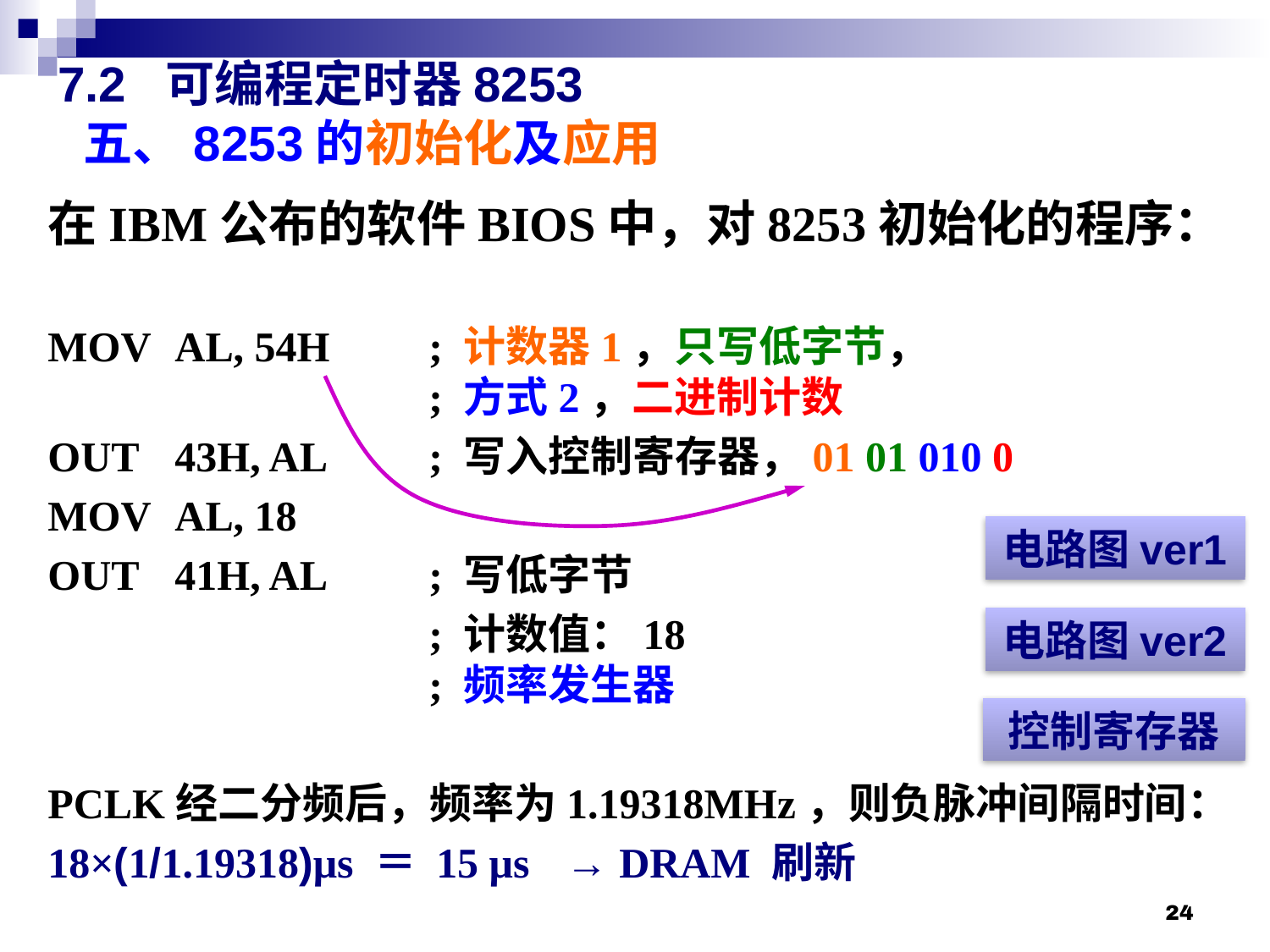

# 7.2  可编程定时器8253 五、8253的初始化及应用
在IBM公布的软件BIOS中，对8253初始化的程序：

MOV	AL, 54H	; 计数器1，只写低字节，
			; 方式2，二进制计数
OUT	43H, AL	; 写入控制寄存器，01 01 010 0
MOV	AL, 18
OUT	41H, AL	; 写低字节
			; 计数值：18
			; 频率发生器

PCLK经二分频后，频率为1.19318MHz，则负脉冲间隔时间：
18×(1/1.19318)μs ＝ 15 μs	 → DRAM 刷新

电路图ver1
电路图ver2
控制寄存器
24